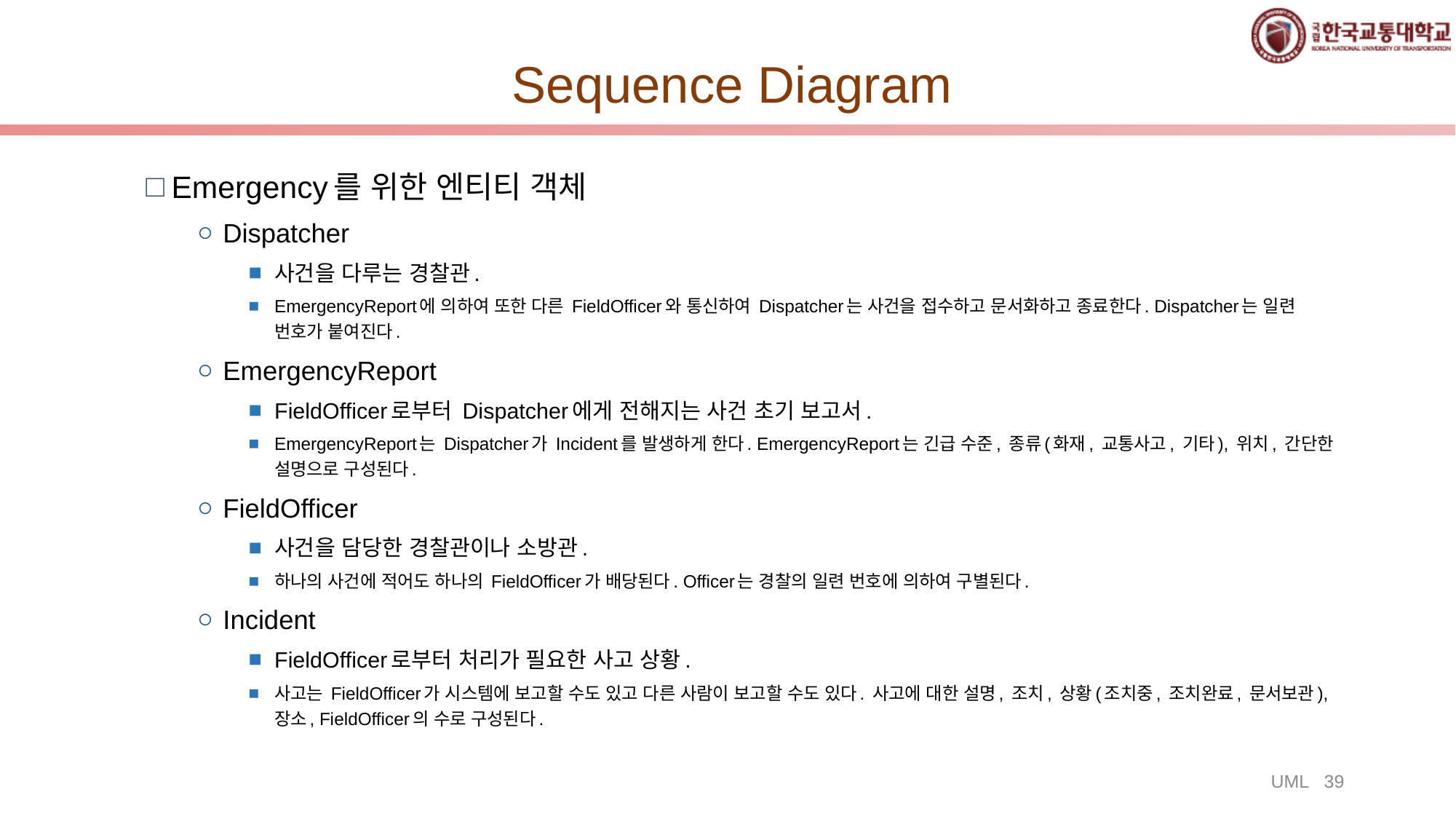

# Sequence Diagram
Emergency를 위한 엔티티 객체
Dispatcher
사건을 다루는 경찰관.
EmergencyReport에 의하여 또한 다른 FieldOfficer와 통신하여 Dispatcher는 사건을 접수하고 문서화하고 종료한다. Dispatcher는 일련 번호가 붙여진다.
EmergencyReport
FieldOfficer로부터 Dispatcher에게 전해지는 사건 초기 보고서.
EmergencyReport는 Dispatcher가 Incident를 발생하게 한다. EmergencyReport는 긴급 수준, 종류(화재, 교통사고, 기타), 위치, 간단한 설명으로 구성된다.
FieldOfficer
사건을 담당한 경찰관이나 소방관.
하나의 사건에 적어도 하나의 FieldOfficer가 배당된다. Officer는 경찰의 일련 번호에 의하여 구별된다.
Incident
FieldOfficer로부터 처리가 필요한 사고 상황.
사고는 FieldOfficer가 시스템에 보고할 수도 있고 다른 사람이 보고할 수도 있다. 사고에 대한 설명, 조치, 상황(조치중, 조치완료, 문서보관), 장소, FieldOfficer의 수로 구성된다.
UML   39